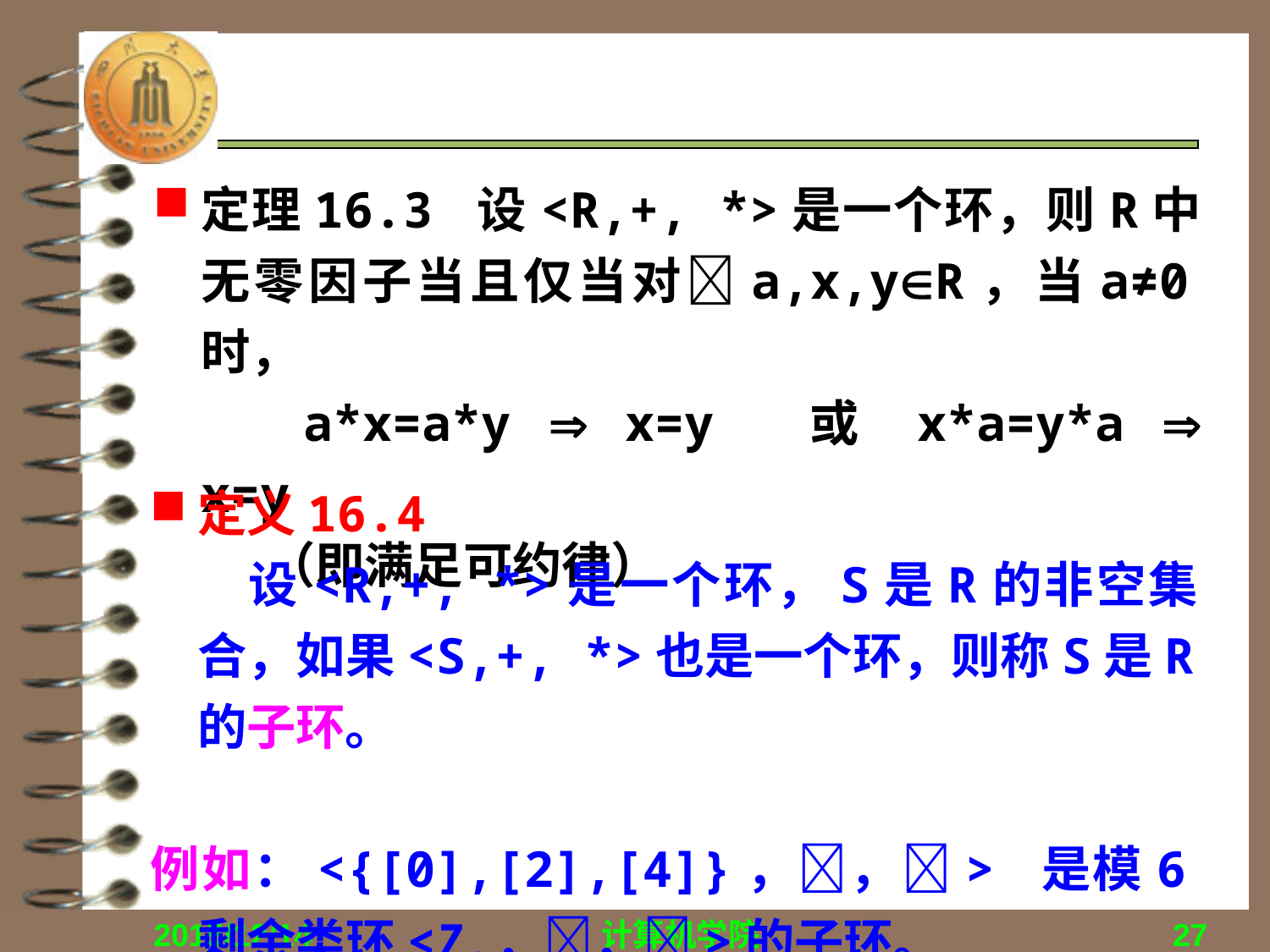

#
定理16.3 设<R,+, *>是一个环，则R中无零因子当且仅当对∀a,x,y∈R，当a≠0时，
    a*x=a*y ⇒ x=y  或  x*a=y*a ⇒ x=y
         （即满足可约律）
定义16.4
      设<R,+, *>是一个环，S是R的非空集合，如果<S,+, *>也是一个环，则称S是R的子环。

例如：<{[0],[2],[4]}，⊕，⊗> 是模6剩余类环<Z6，⊕，⊗>的子环。
2015/12/14
计算机学院
27